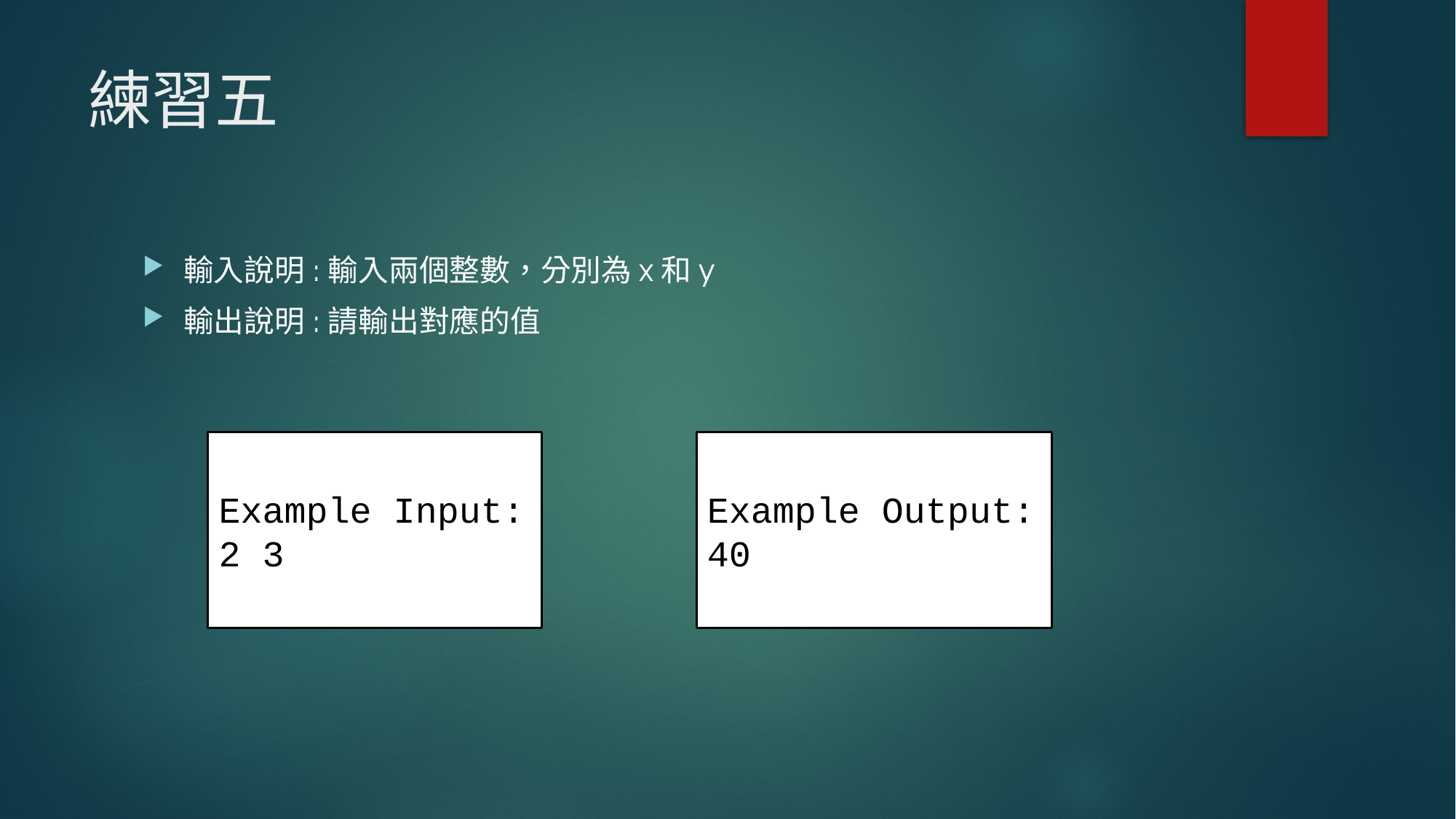

# 練習五
輸入說明:輸入兩個整數，分別為x和y
輸出說明:請輸出對應的值
Example Input:
2 3
Example Output:
40